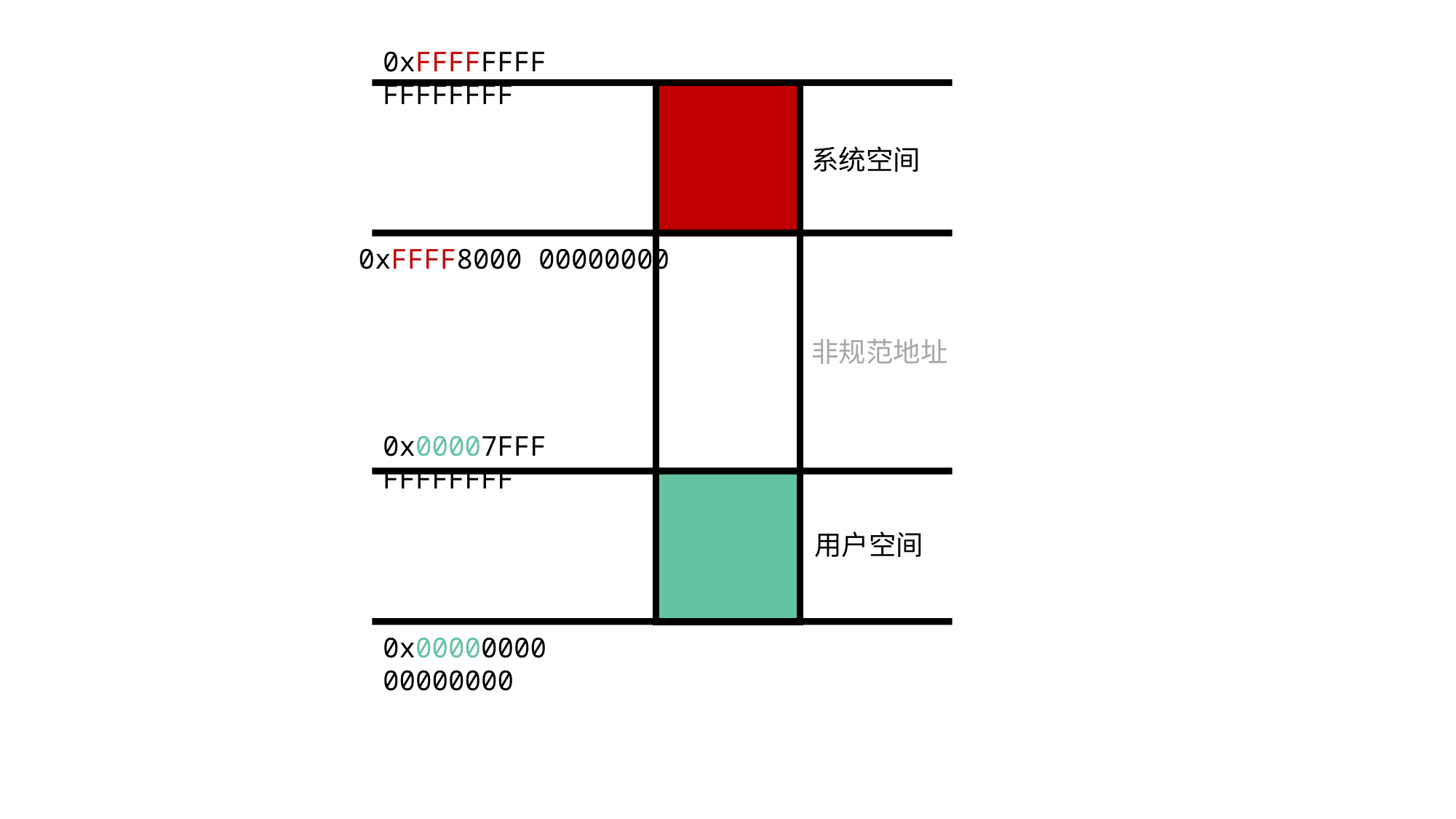

0xFFFFFFFF FFFFFFFF

系统空间

0xFFFF8000 00000000
非规范地址
0x00007FFF FFFFFFFF

用户空间

0x00000000 00000000